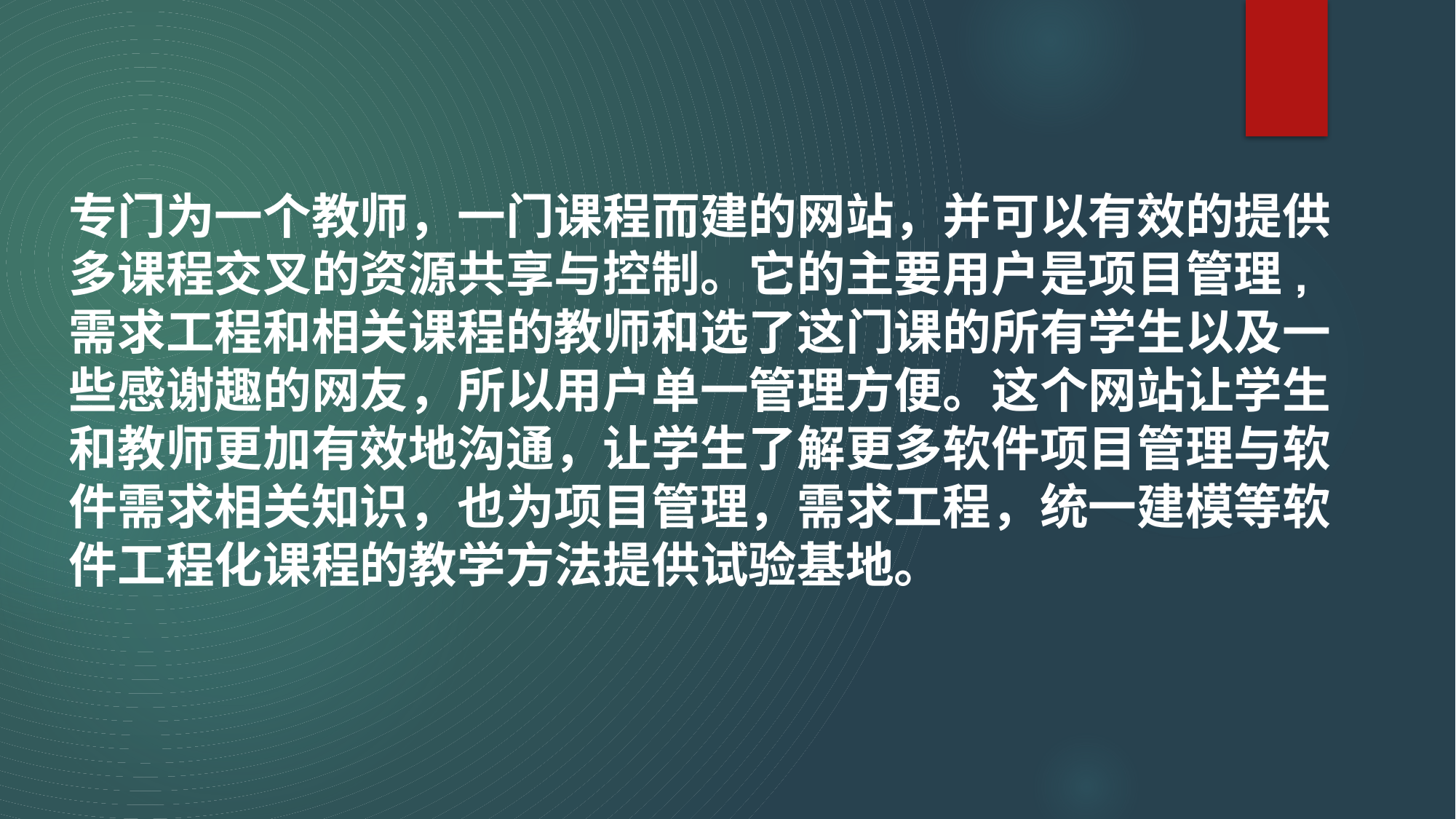

专门为一个教师，一门课程而建的网站，并可以有效的提供多课程交叉的资源共享与控制。它的主要用户是项目管理,需求工程和相关课程的教师和选了这门课的所有学生以及一些感谢趣的网友，所以用户单一管理方便。这个网站让学生和教师更加有效地沟通，让学生了解更多软件项目管理与软件需求相关知识，也为项目管理，需求工程，统一建模等软件工程化课程的教学方法提供试验基地。